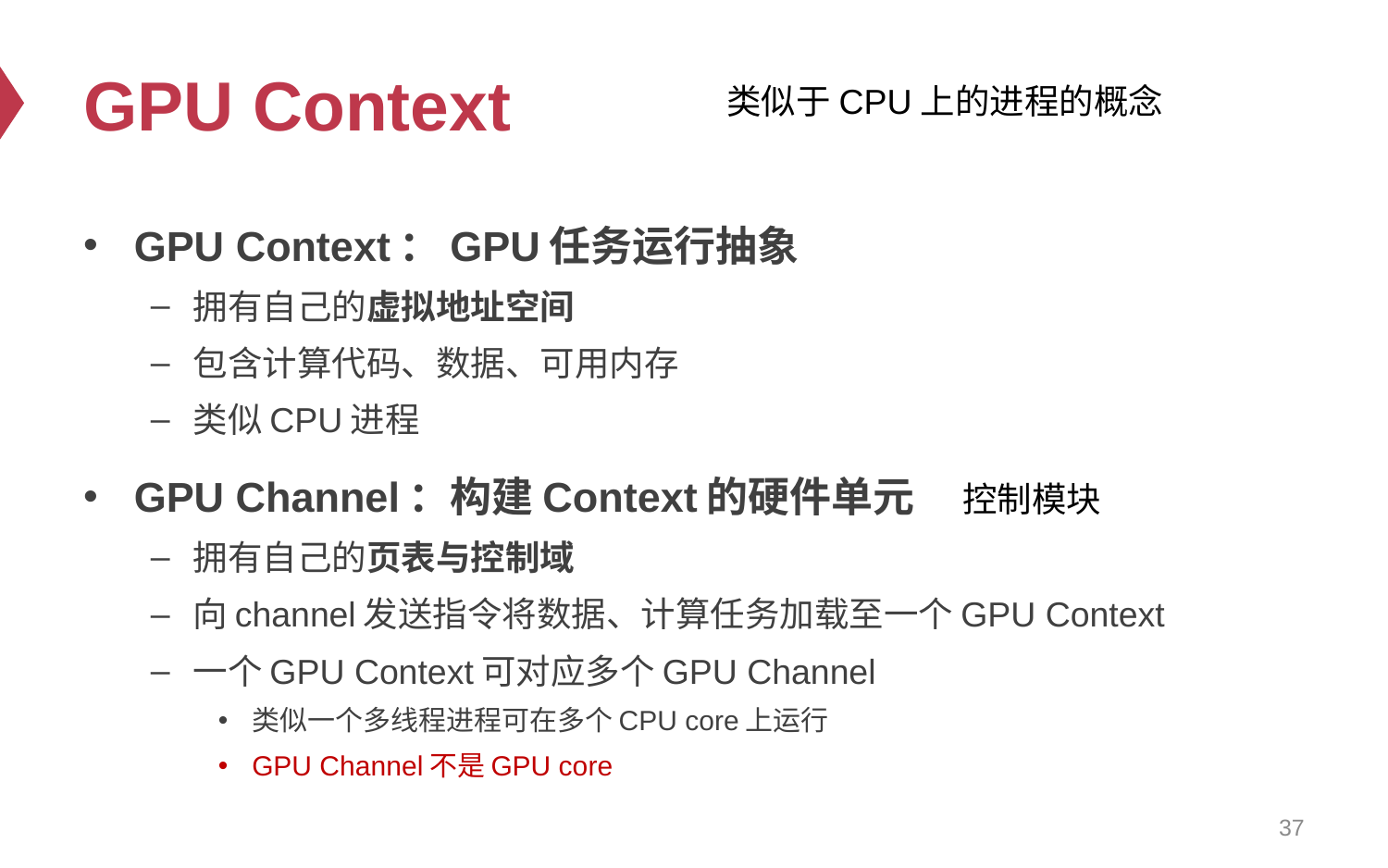

# GPU Context
类似于CPU上的进程的概念
GPU Context：GPU任务运行抽象
拥有自己的虚拟地址空间
包含计算代码、数据、可用内存
类似CPU进程
GPU Channel：构建Context的硬件单元
拥有自己的页表与控制域
向channel发送指令将数据、计算任务加载至一个GPU Context
一个GPU Context可对应多个GPU Channel
类似一个多线程进程可在多个CPU core上运行
GPU Channel不是GPU core
控制模块
37